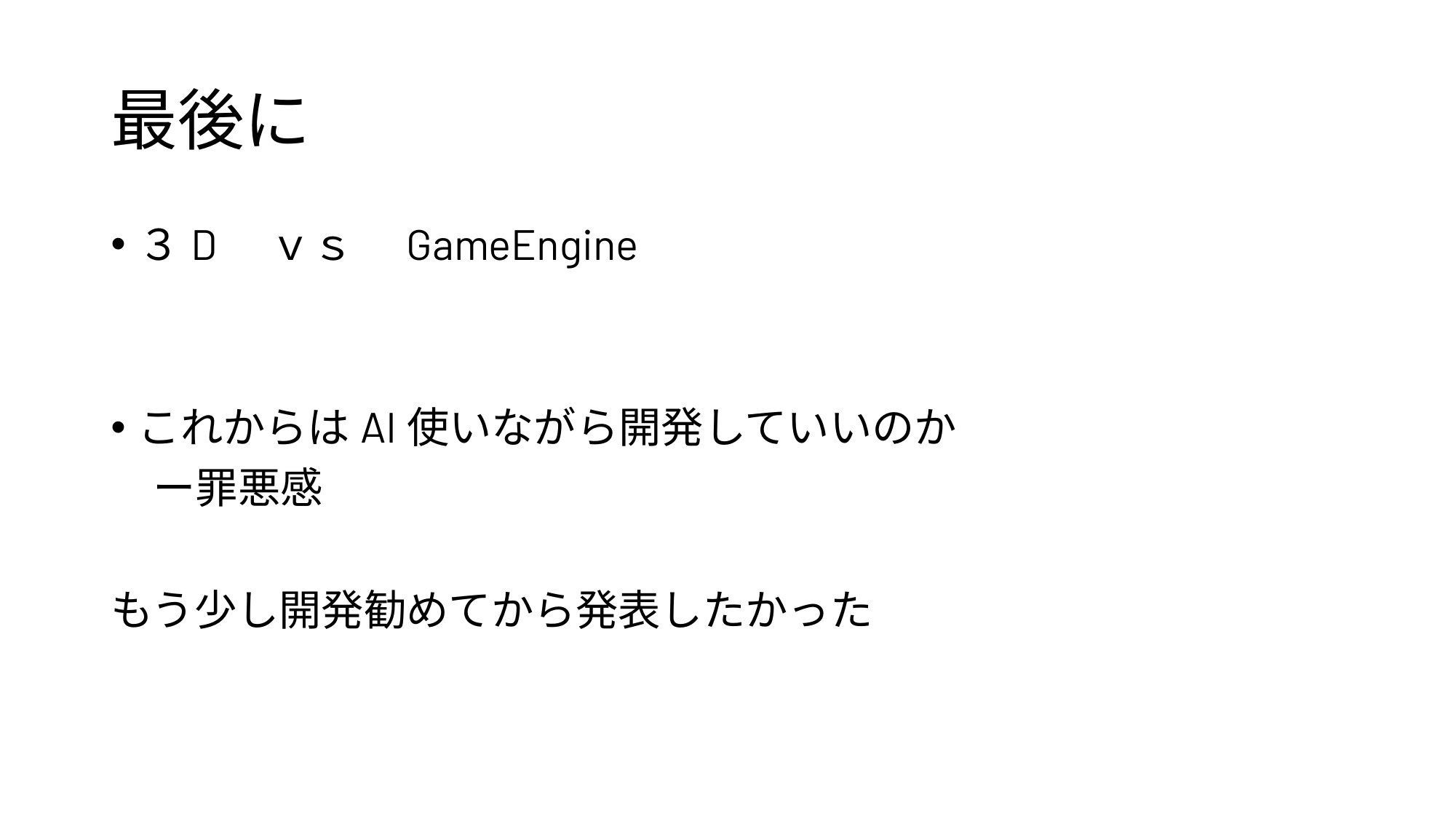

# 最後に
３D　ｖｓ　GameEngine

これからはAI使いながら開発していいのか
　ー罪悪感​

もう少し開発勧めてから発表したかった